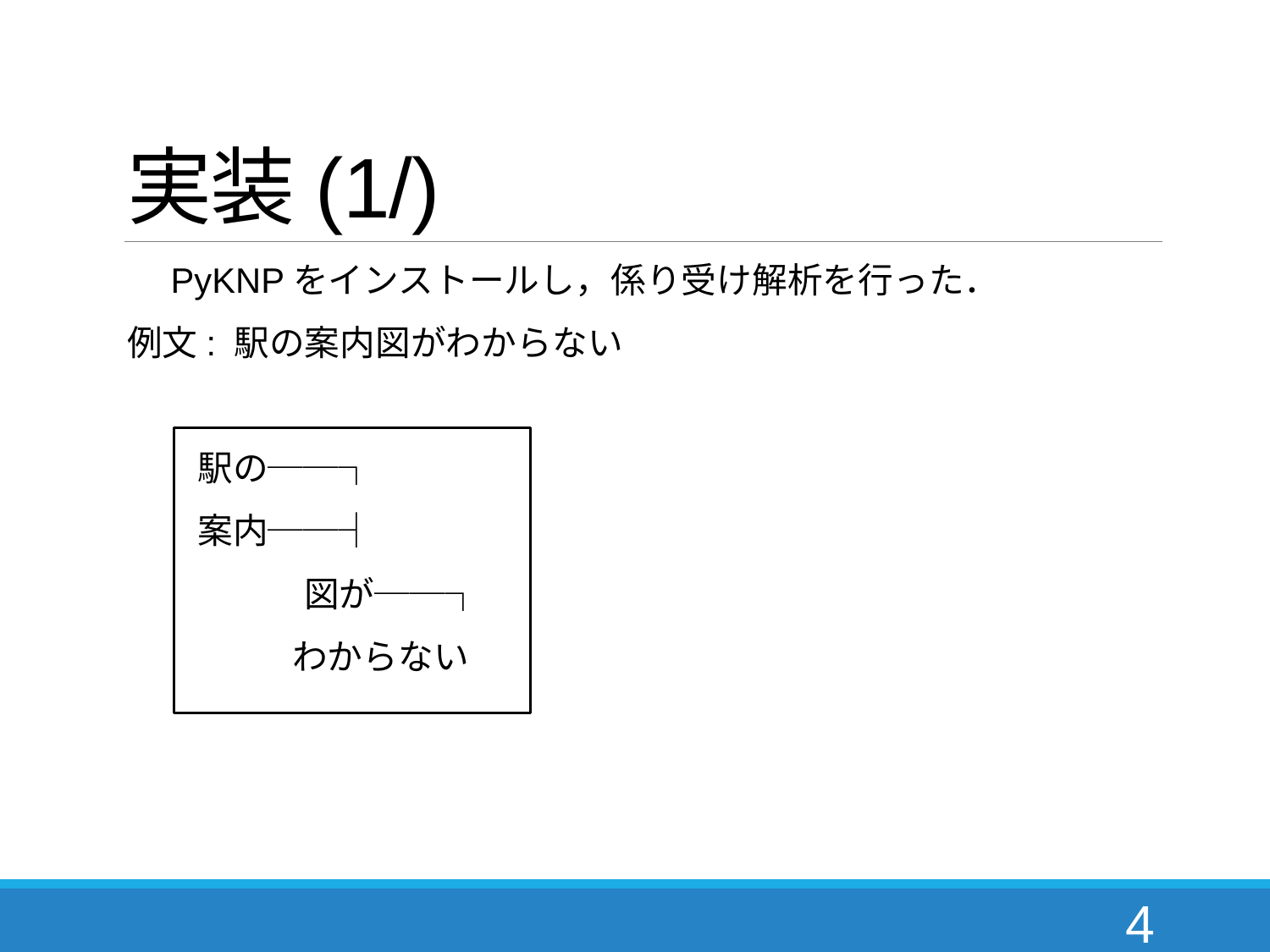

# 実装(1/)
　PyKNPをインストールし，係り受け解析を行った．
例文: 駅の案内図がわからない

　　駅の──┐
　　案内──┤
        　　　図が──┐
          　　 わからない

4